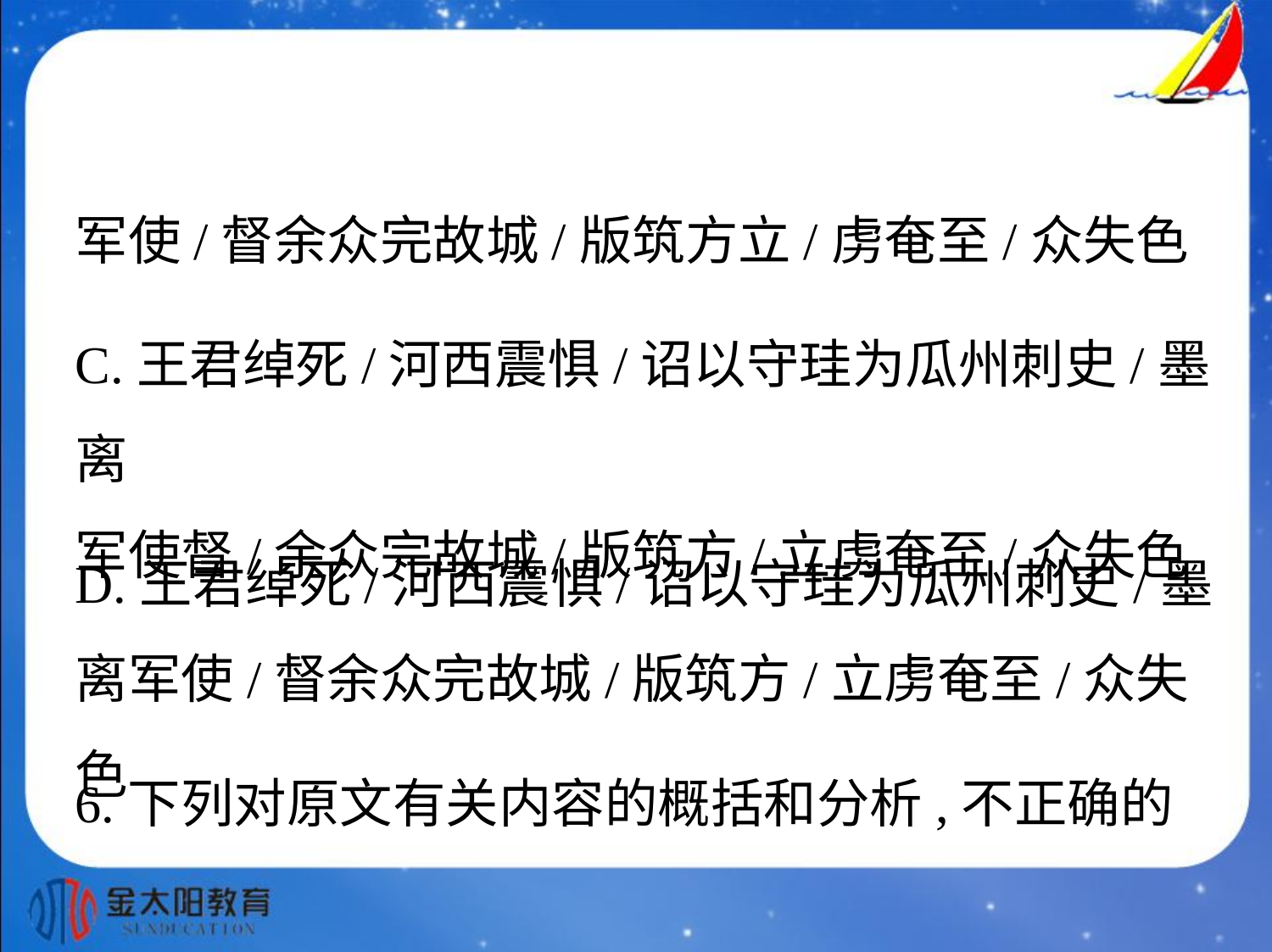

军使/督余众完故城/版筑方立/虏奄至/众失色
C.王君绰死/河西震惧/诏以守珪为瓜州刺史/墨离
军使督/余众完故城/版筑方/立虏奄至/众失色
D.王君绰死/河西震惧/诏以守珪为瓜州刺史/墨
离军使/督余众完故城/版筑方/立虏奄至/众失色
6.下列对原文有关内容的概括和分析,不正确的